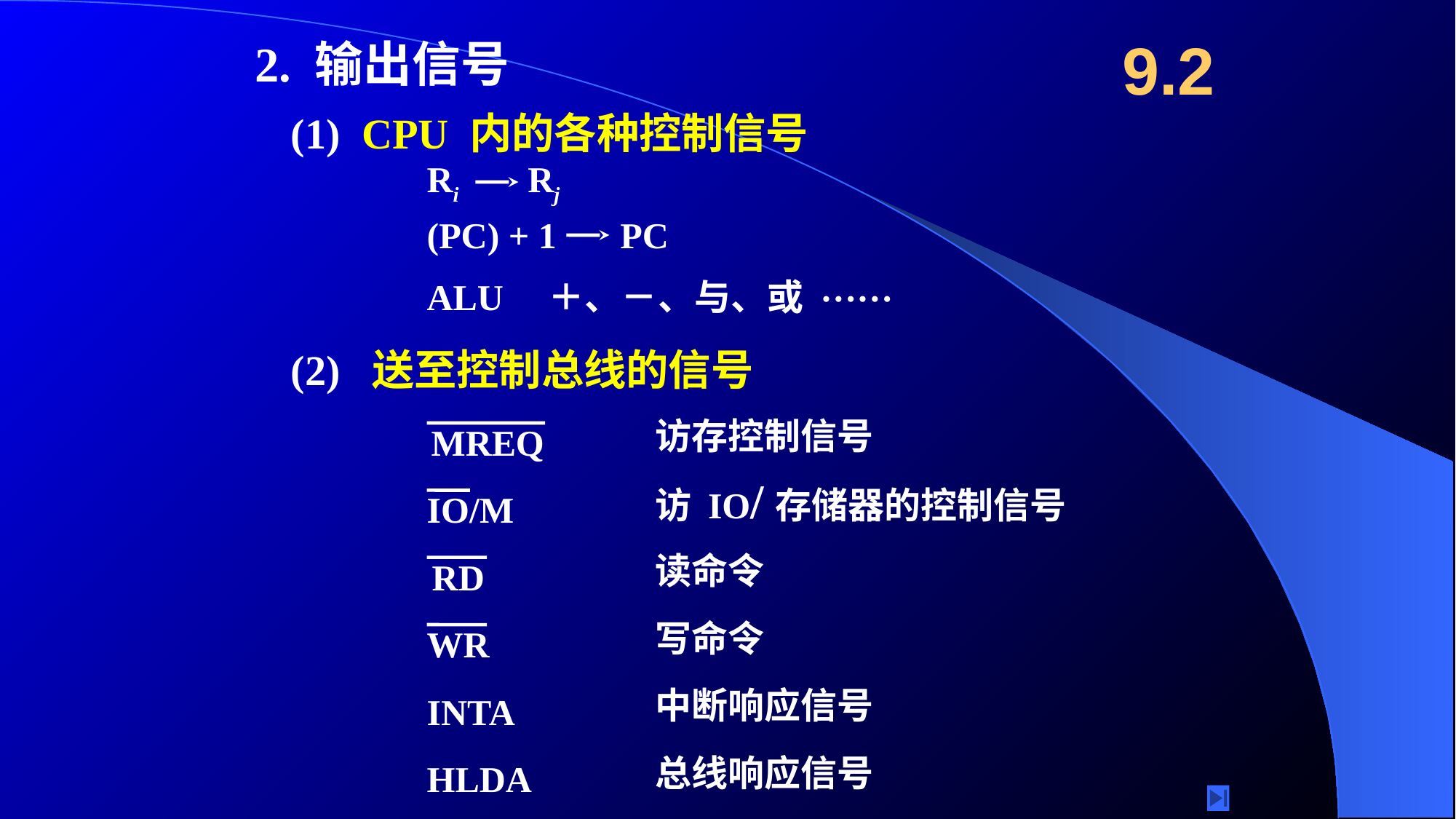

9.2
2. 输出信号
(1)  CPU 内的各种控制信号
Ri        Rj

(PC) + 1       PC

……
ALU    ＋、－、与、或
(2)  送至控制总线的信号
MREQ

访存控制信号
访 IO/  存储器的控制信号
IO/M

RD

读命令
WR

写命令
INTA
中断响应信号
HLDA
总线响应信号